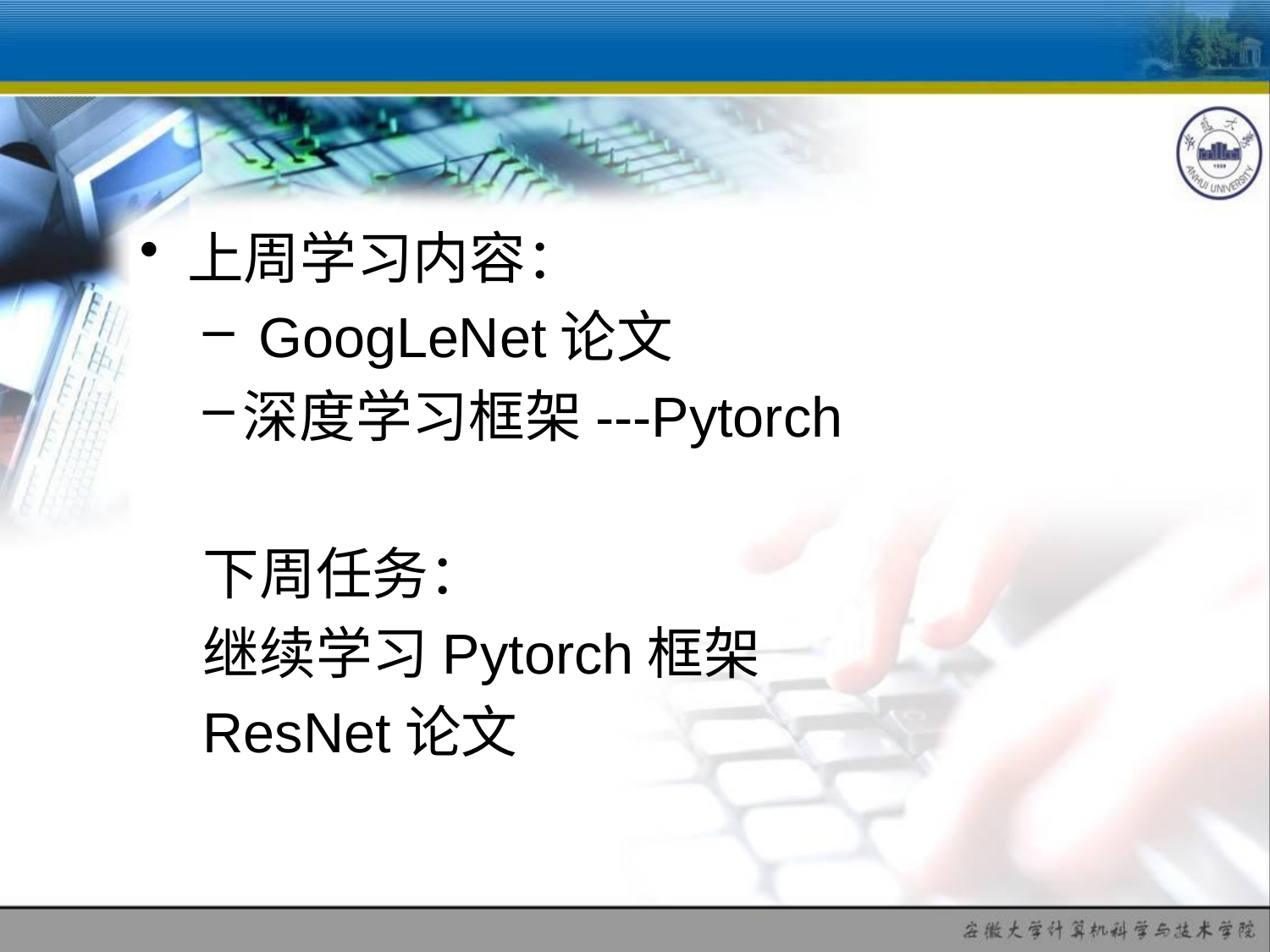

#
上周学习内容：
 GoogLeNet论文
深度学习框架---Pytorch

下周任务：
继续学习Pytorch框架
ResNet论文